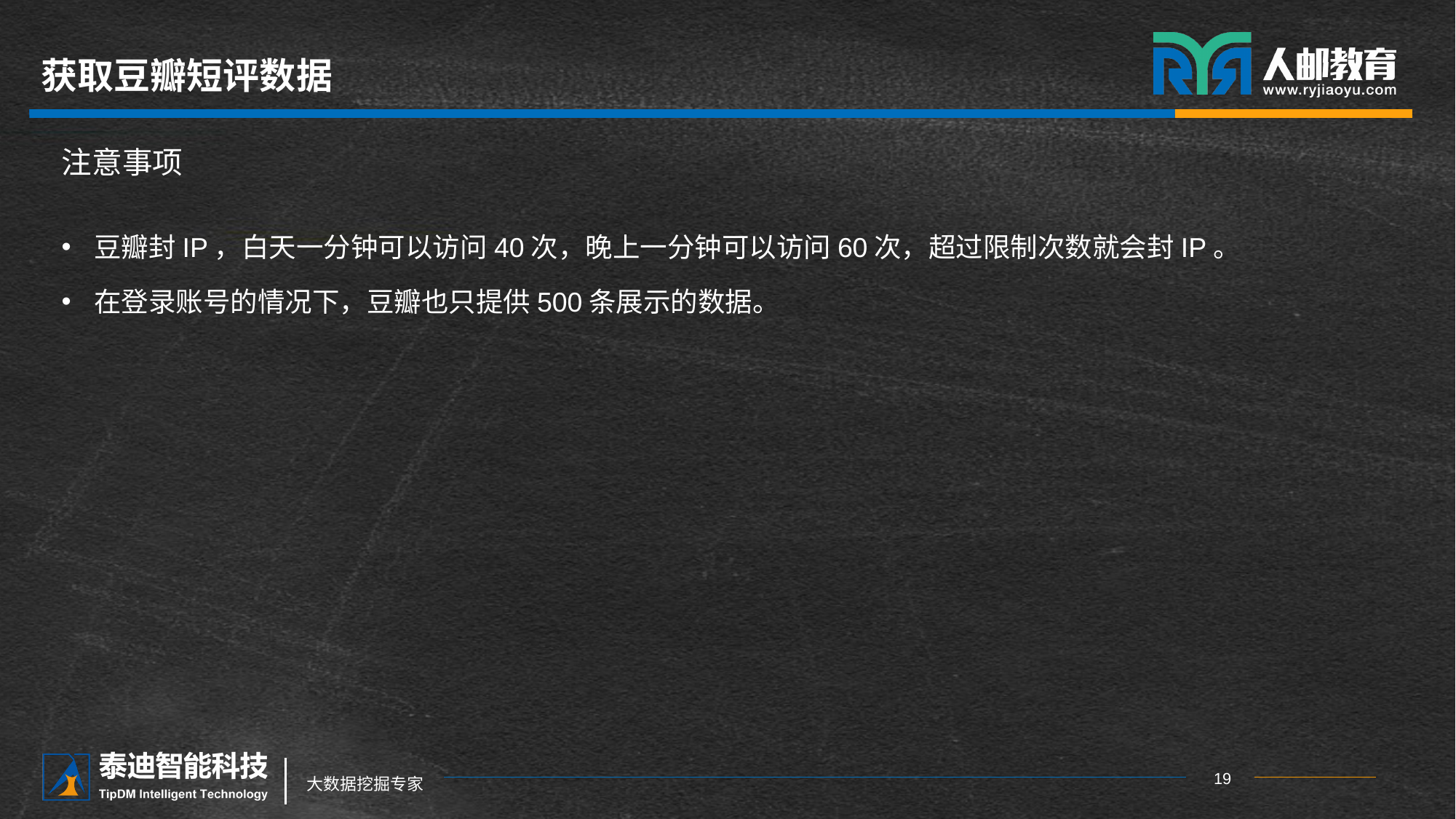

# 获取豆瓣短评数据
注意事项
豆瓣封IP，白天一分钟可以访问40次，晚上一分钟可以访问60次，超过限制次数就会封IP。
在登录账号的情况下，豆瓣也只提供500条展示的数据。